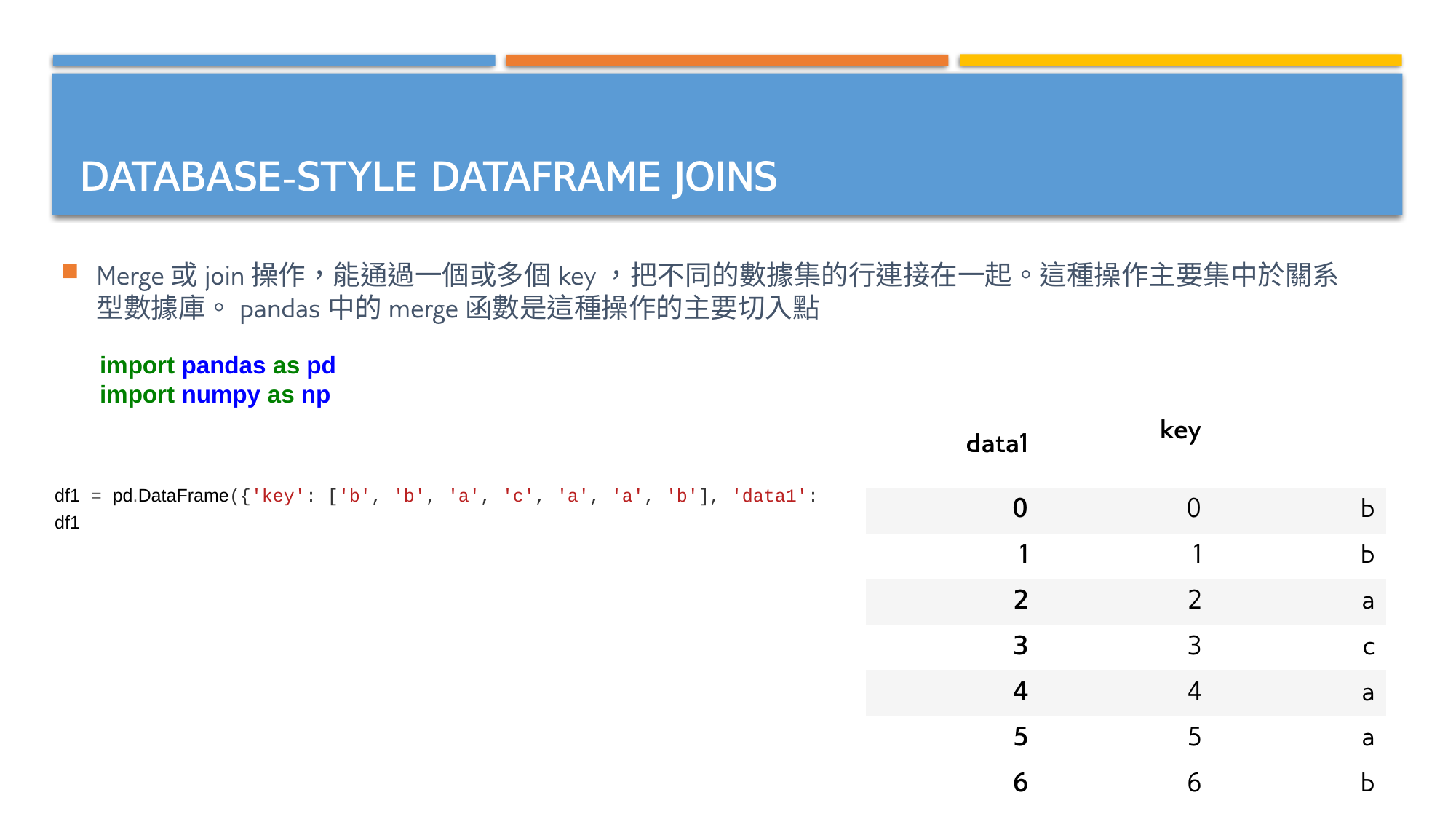

# Database-Style DataFrame Joins
Merge或join操作，能通過一個或多個key，把不同的數據集的行連接在一起。這種操作主要集中於關系型數據庫。pandas中的merge函數是這種操作的主要切入點

import pandas as pd
import numpy as np
| data1 | key |  |
| --- | --- | --- |
| 0 | 0 | b |
| 1 | 1 | b |
| 2 | 2 | a |
| 3 | 3 | c |
| 4 | 4 | a |
| 5 | 5 | a |
| 6 | 6 | b |
df1 = pd.DataFrame({'key': ['b', 'b', 'a', 'c', 'a', 'a', 'b'], 'data1':
df1